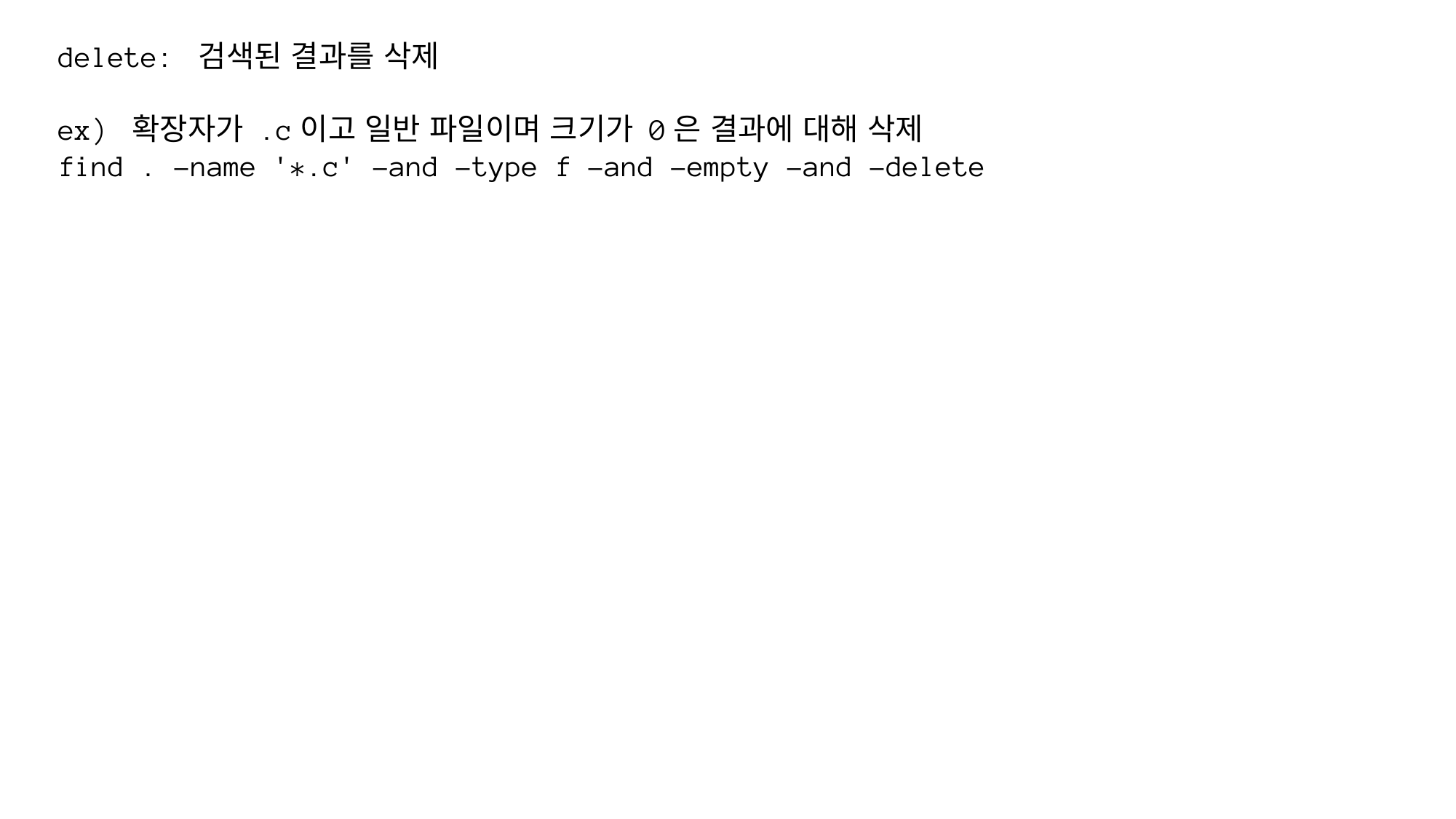

delete: 검색된 결과를 삭제

ex) 확장자가 .c이고 일반 파일이며 크기가 0은 결과에 대해 삭제
find . -name '*.c' -and -type f -and -empty -and -delete